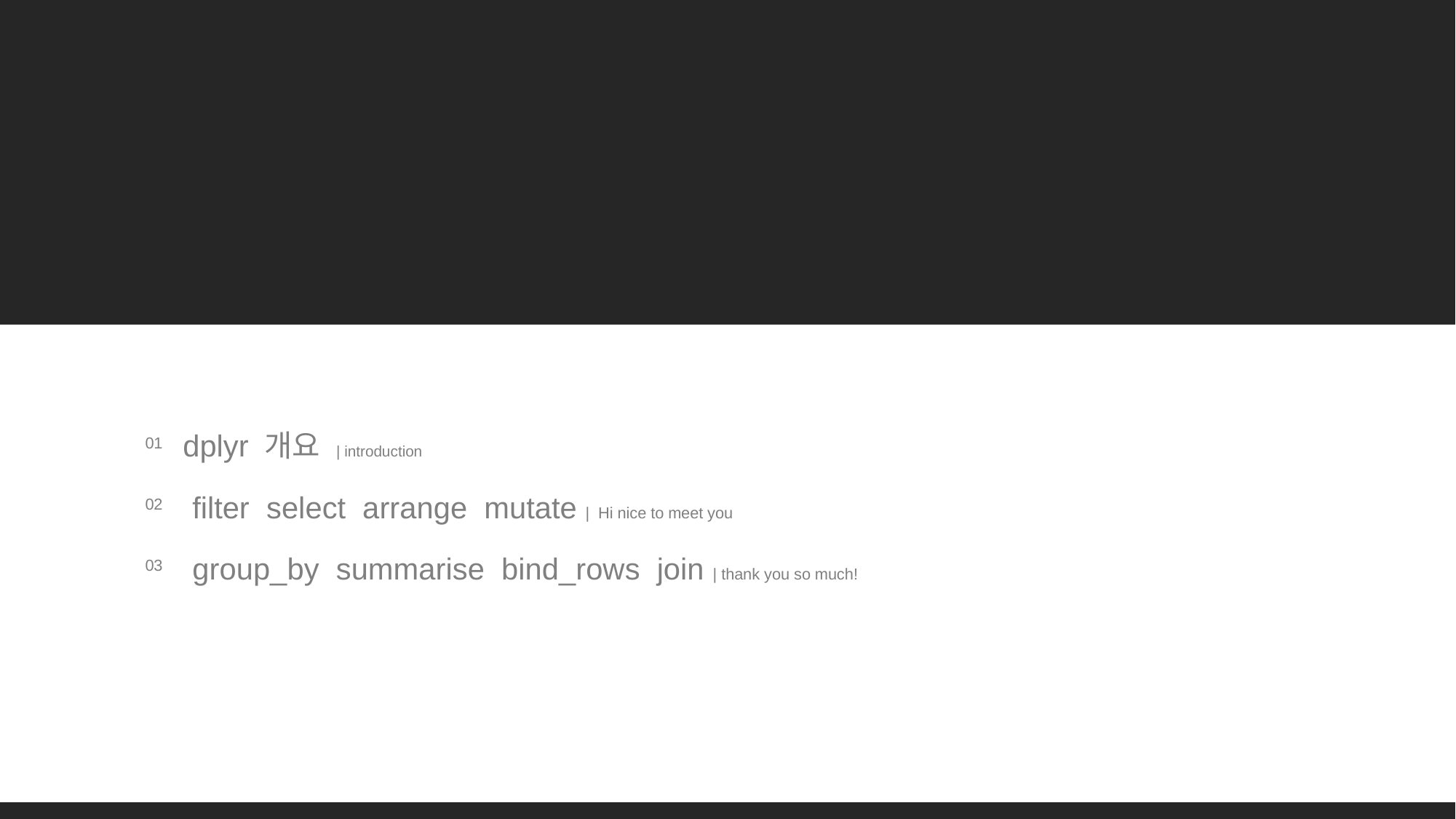

PPT의 A to Z
INDEX

dplyr 개요 | introduction
01
filter  select  arrange  mutate |  Hi nice to meet you
02
group_by  summarise  bind_rows  join | thank you so much!
03